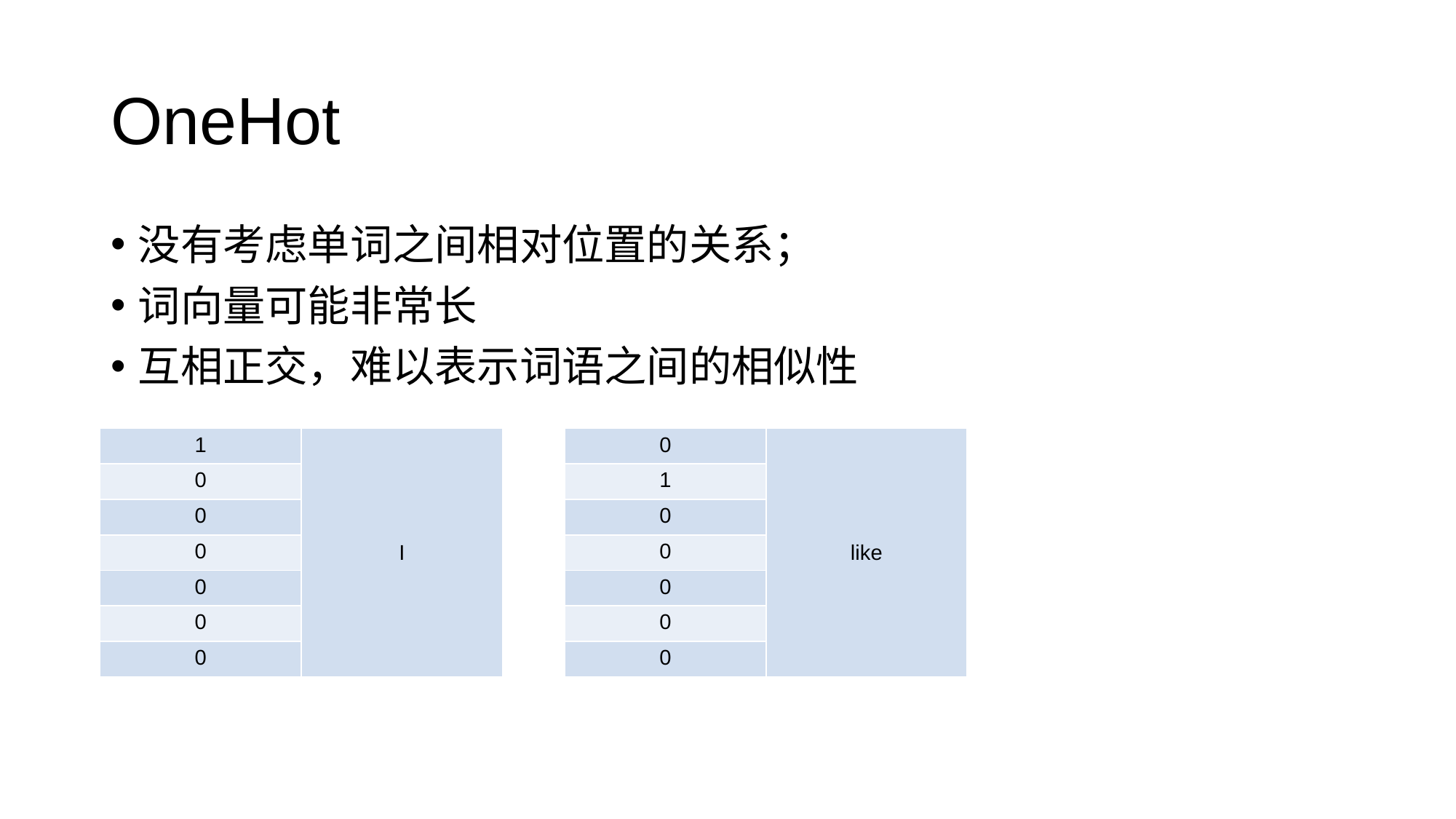

# OneHot
没有考虑单词之间相对位置的关系；
词向量可能非常长
互相正交，难以表示词语之间的相似性

| 1 | I |
| --- | --- |
| 0 |  |
| 0 |  |
| 0 |  |
| 0 |  |
| 0 |  |
| 0 |  |
| 0 | like |
| --- | --- |
| 1 |  |
| 0 |  |
| 0 |  |
| 0 |  |
| 0 |  |
| 0 |  |